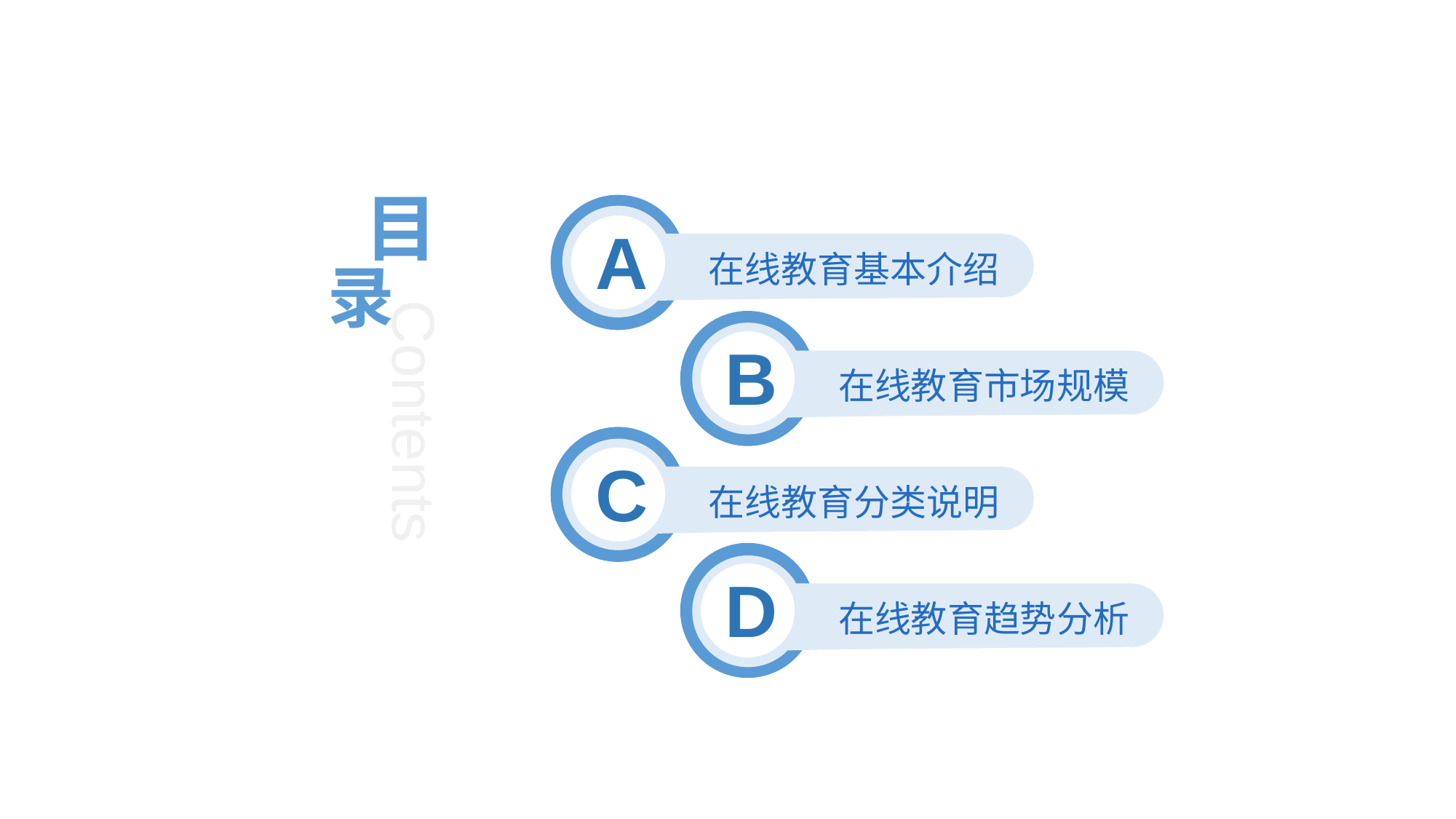

目

在线教育基本介绍
A
录
Contents

在线教育市场规模
B

在线教育分类说明
C

在线教育趋势分析
D